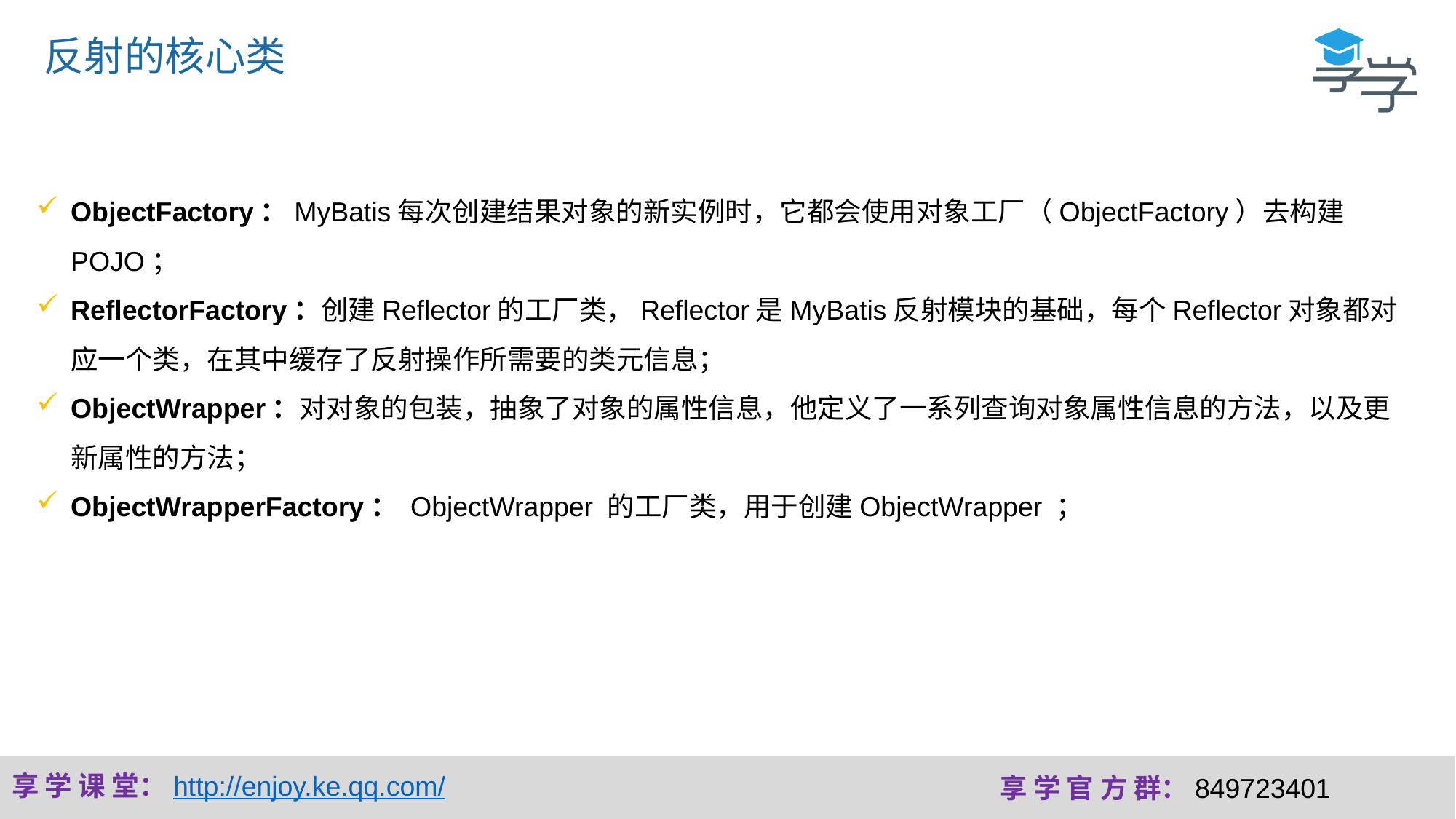

反射的核心类

ObjectFactory：MyBatis每次创建结果对象的新实例时，它都会使用对象工厂（ObjectFactory）去构建POJO；
ReflectorFactory：创建Reflector的工厂类，Reflector是MyBatis反射模块的基础，每个Reflector对象都对应一个类，在其中缓存了反射操作所需要的类元信息；
ObjectWrapper：对对象的包装，抽象了对象的属性信息，他定义了一系列查询对象属性信息的方法，以及更新属性的方法；
ObjectWrapperFactory： ObjectWrapper 的工厂类，用于创建ObjectWrapper ；